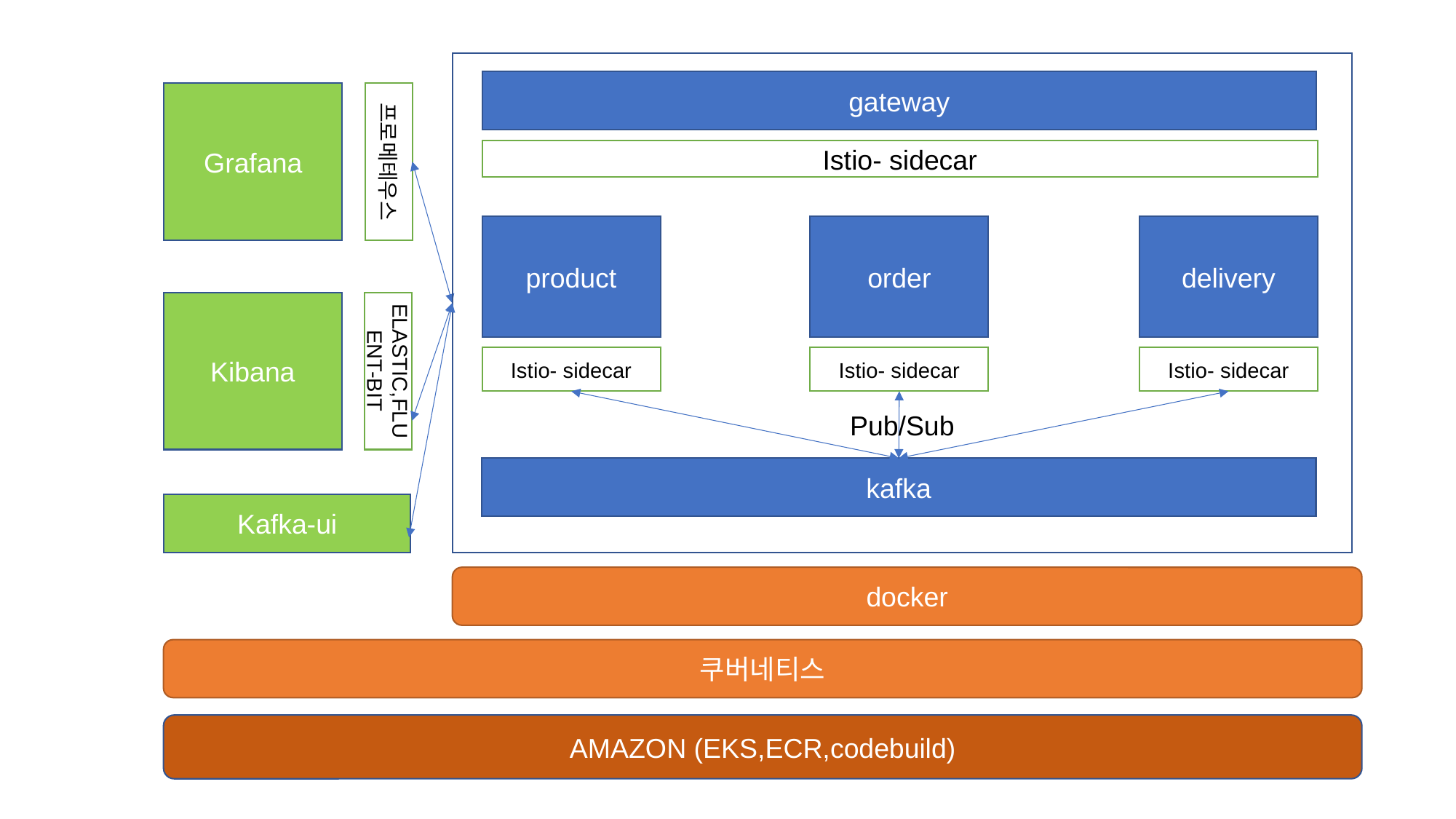

gateway
Grafana
프로메테우스
Istio- sidecar
product
order
delivery
Kibana
ELASTIC,FLUENT-BIT
Istio- sidecar
Istio- sidecar
Istio- sidecar
Pub/Sub
kafka
Kafka-ui
docker
쿠버네티스
AMAZON (EKS,ECR,codebuild)